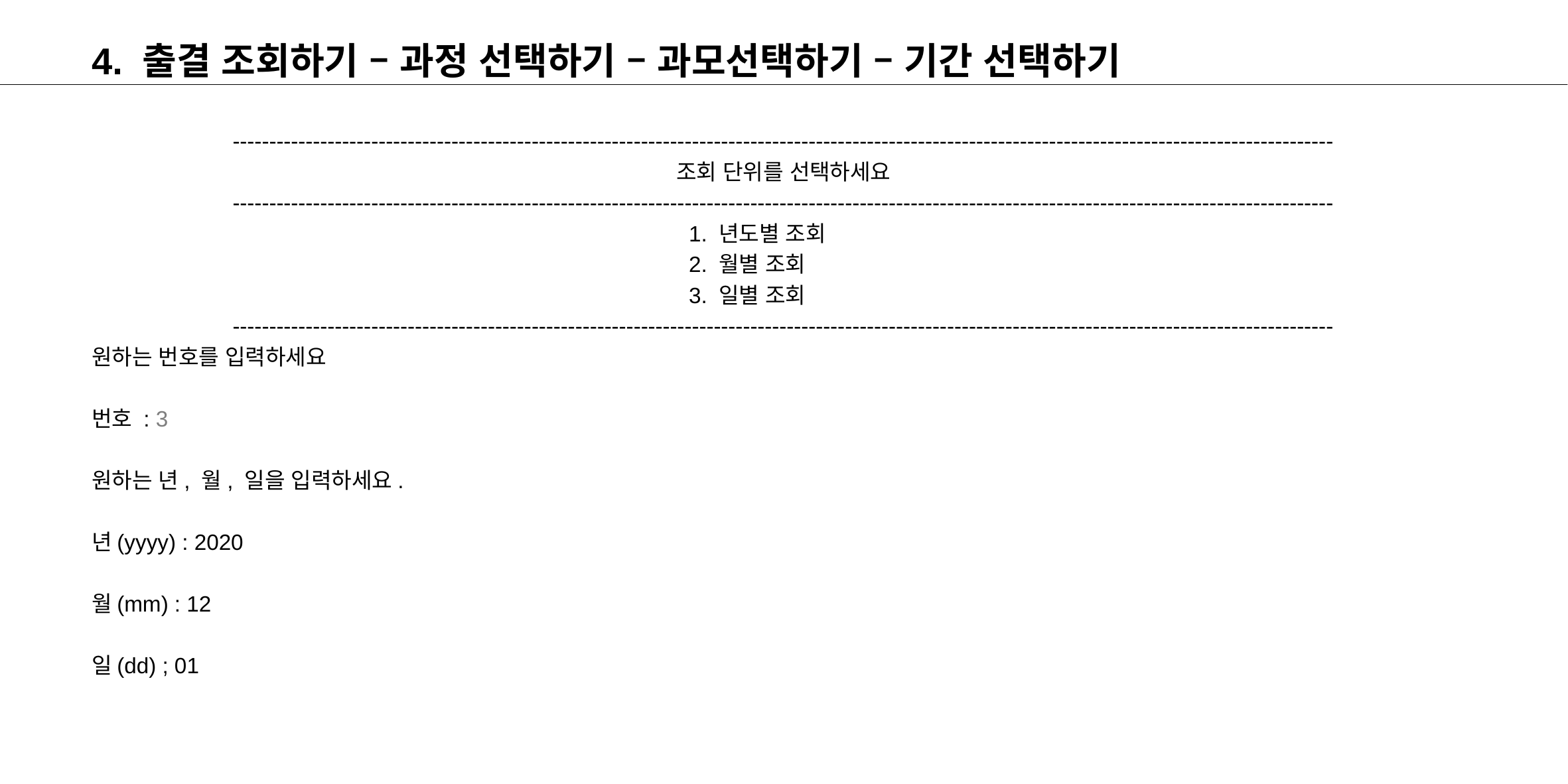

# 4. 출결 조회하기 – 과정 선택하기 – 과모선택하기 – 기간 선택하기
-------------------------------------------------------------------------------------------------------------------------------------------------------
조회 단위를 선택하세요
-------------------------------------------------------------------------------------------------------------------------------------------------------
						1. 년도별 조회
						2. 월별 조회
						3. 일별 조회
-------------------------------------------------------------------------------------------------------------------------------------------------------
원하는 번호를 입력하세요

번호 : 3

원하는 년, 월, 일을 입력하세요.

년(yyyy) : 2020

월(mm) : 12

일(dd) ; 01